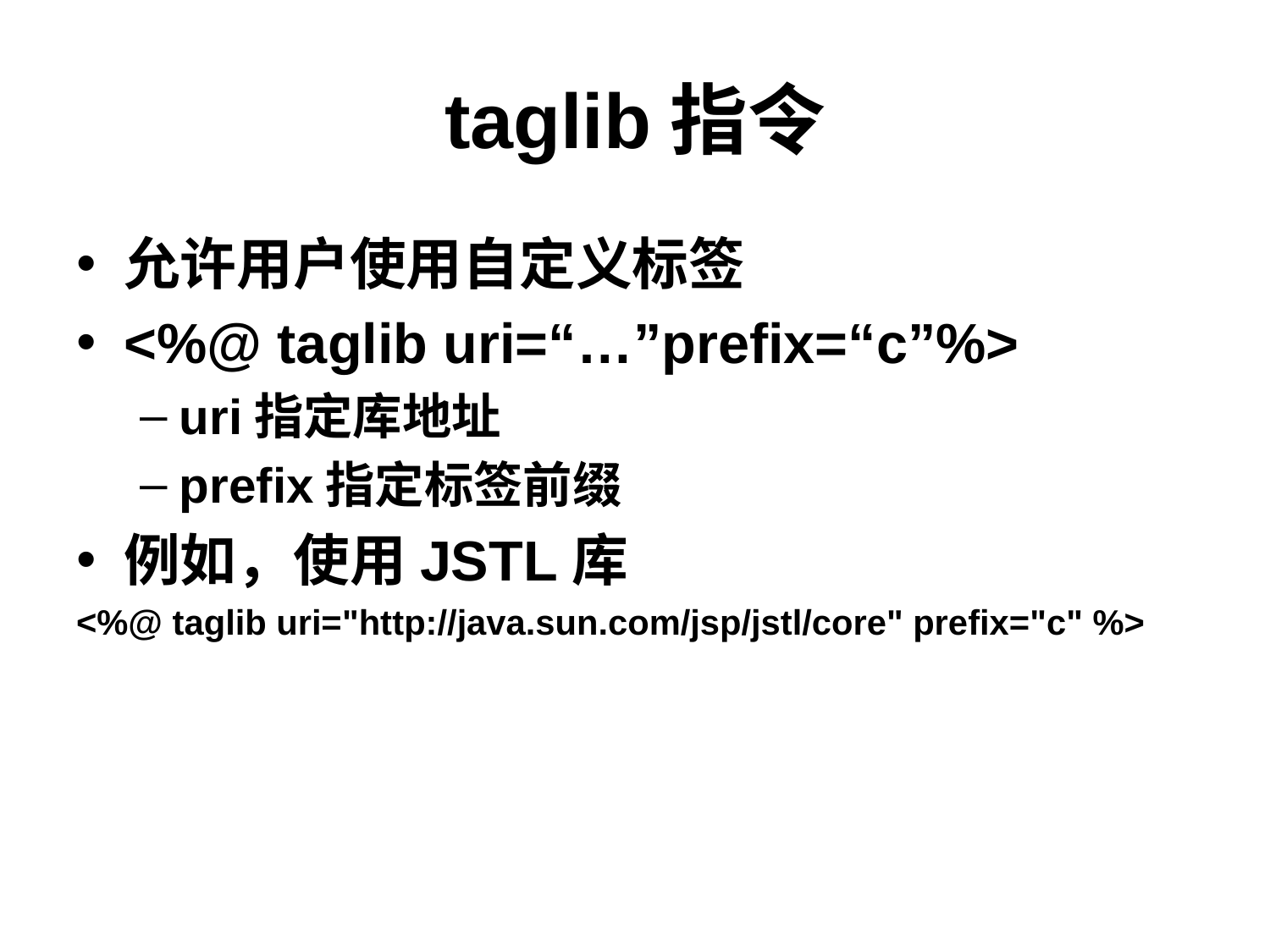

# taglib指令
允许用户使用自定义标签
<%@ taglib uri=“…”prefix=“c”%>
uri指定库地址
prefix指定标签前缀
例如，使用JSTL库
<%@ taglib uri="http://java.sun.com/jsp/jstl/core" prefix="c" %>